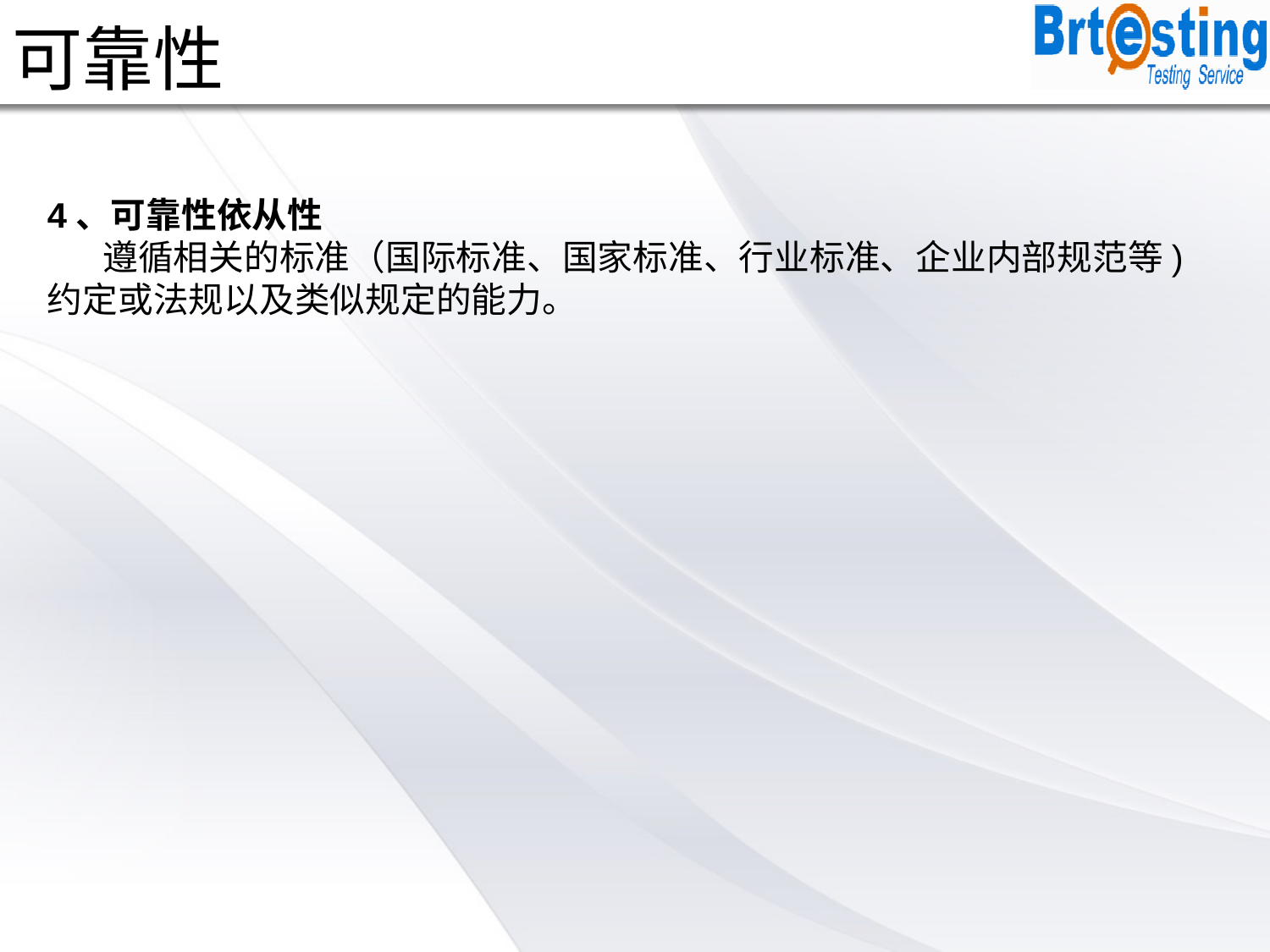

可靠性
4、可靠性依从性
      遵循相关的标准（国际标准、国家标准、行业标准、企业内部规范等)约定或法规以及类似规定的能力。